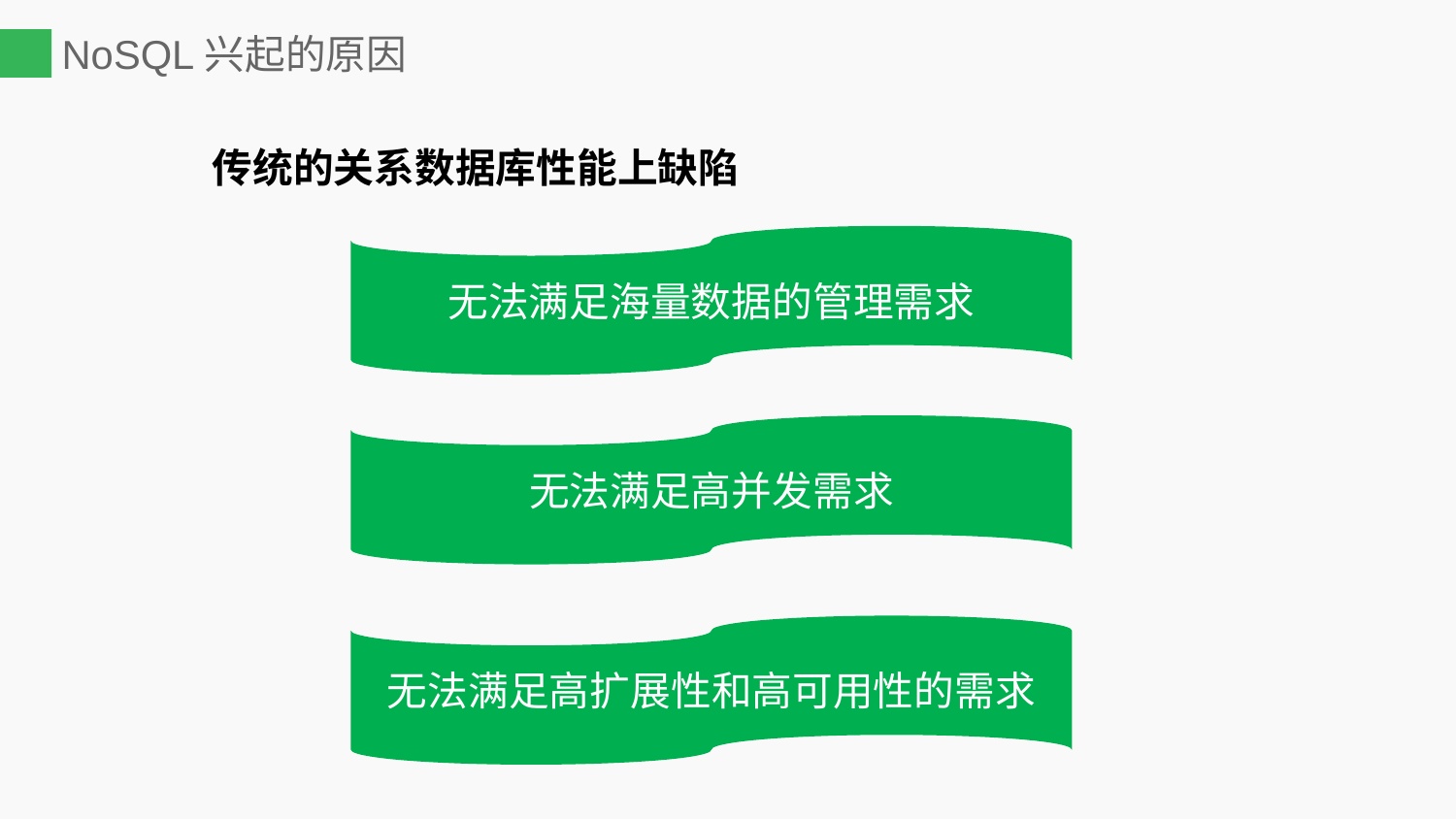

# NoSQL兴起的原因
传统的关系数据库性能上缺陷
无法满足海量数据的管理需求
无法满足高并发需求
无法满足高扩展性和高可用性的需求